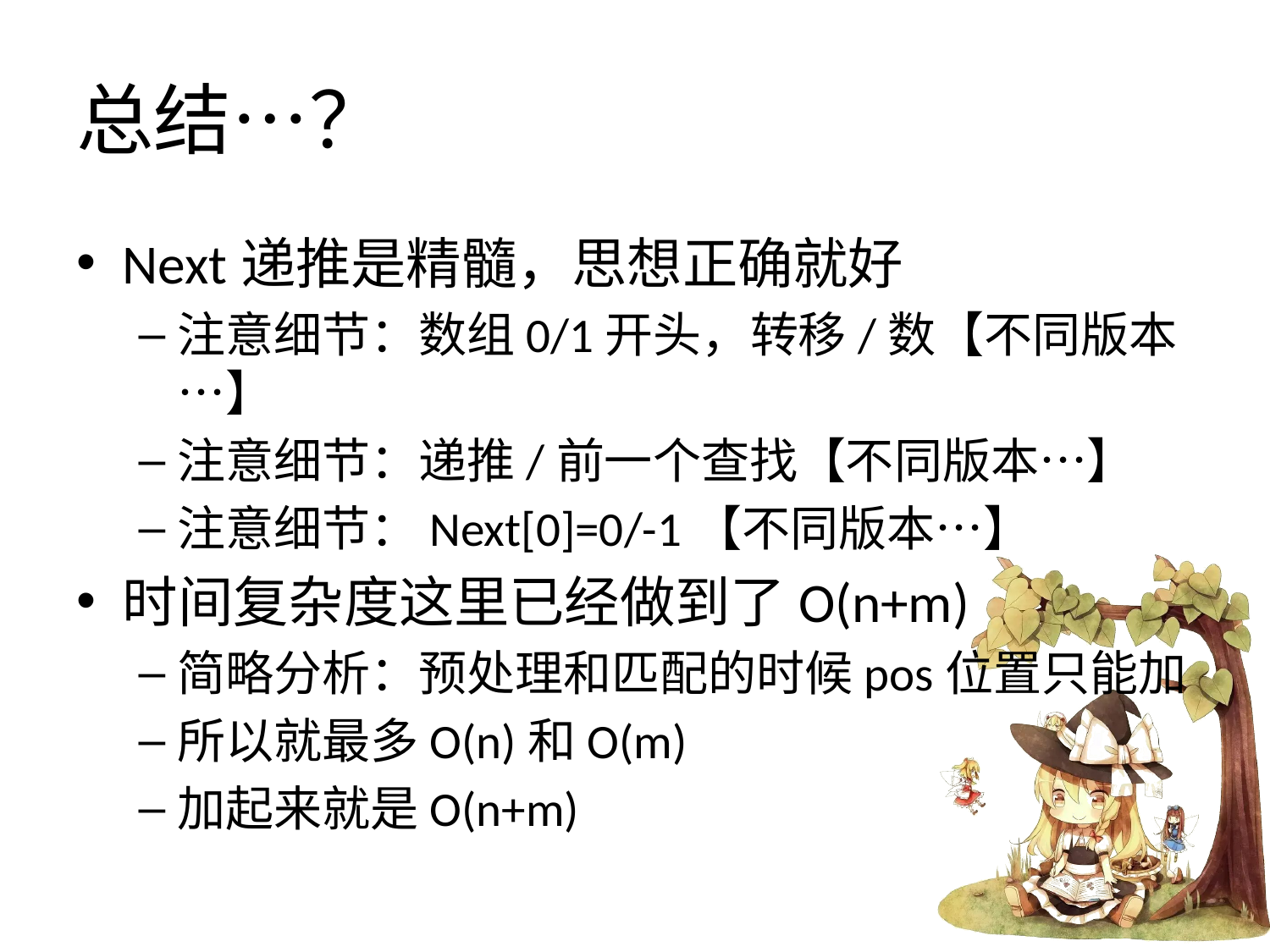

# 总结…？
Next递推是精髓，思想正确就好
注意细节：数组0/1开头，转移/数【不同版本…】
注意细节：递推/前一个查找【不同版本…】
注意细节：Next[0]=0/-1【不同版本…】
时间复杂度这里已经做到了O(n+m)
简略分析：预处理和匹配的时候pos位置只能加
所以就最多O(n)和O(m)
加起来就是O(n+m)